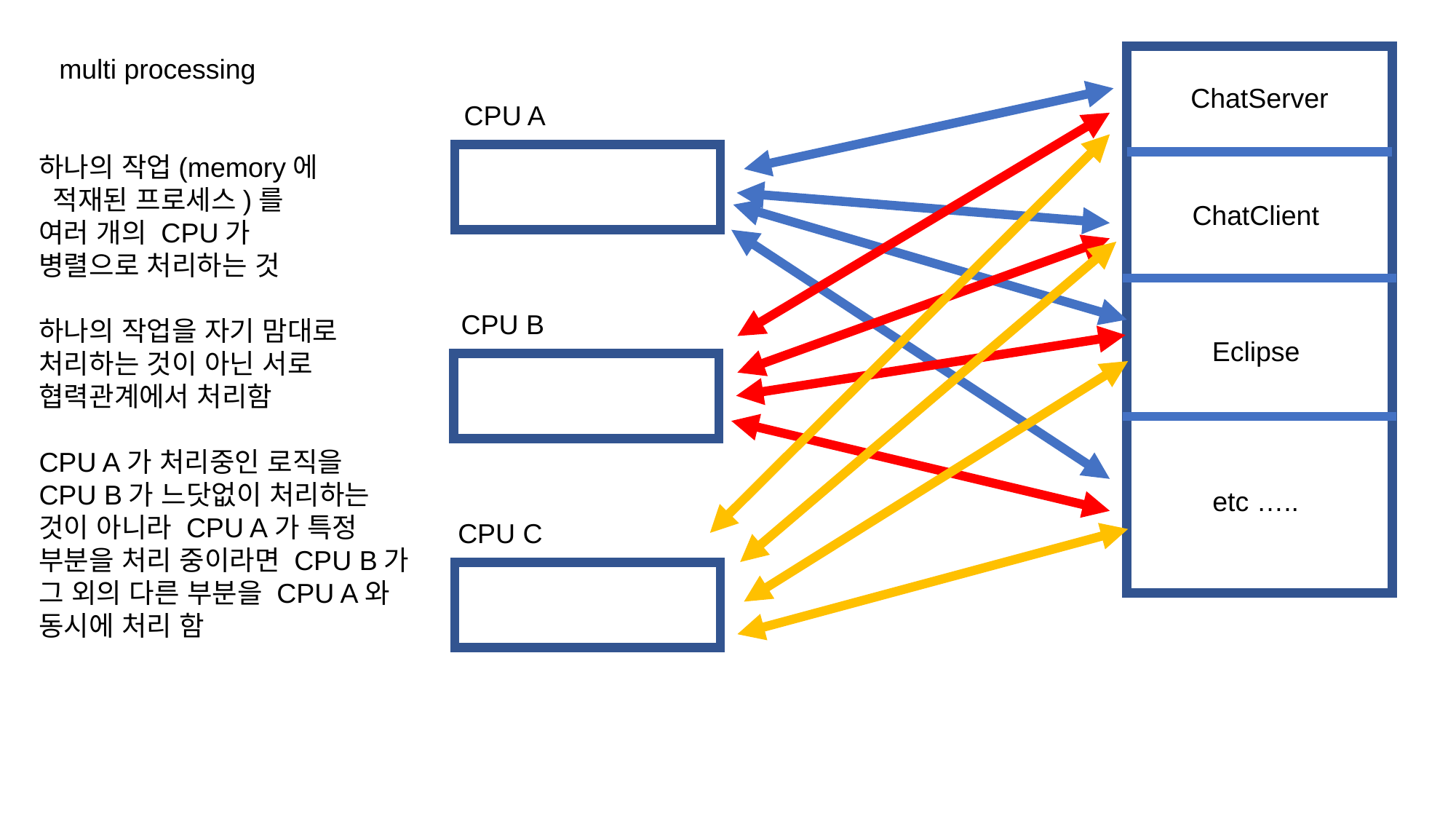

multi processing

ChatServer
CPU A
하나의 작업(memory에
 적재된 프로세스)를
여러 개의 CPU가
병렬으로 처리하는 것

하나의 작업을 자기 맘대로
처리하는 것이 아닌 서로
협력관계에서 처리함

CPU A가 처리중인 로직을
CPU B가 느닷없이 처리하는
것이 아니라 CPU A가 특정
부분을 처리 중이라면 CPU B가
그 외의 다른 부분을 CPU A와
동시에 처리 함

ChatClient
CPU B
Eclipse

etc …..
CPU C